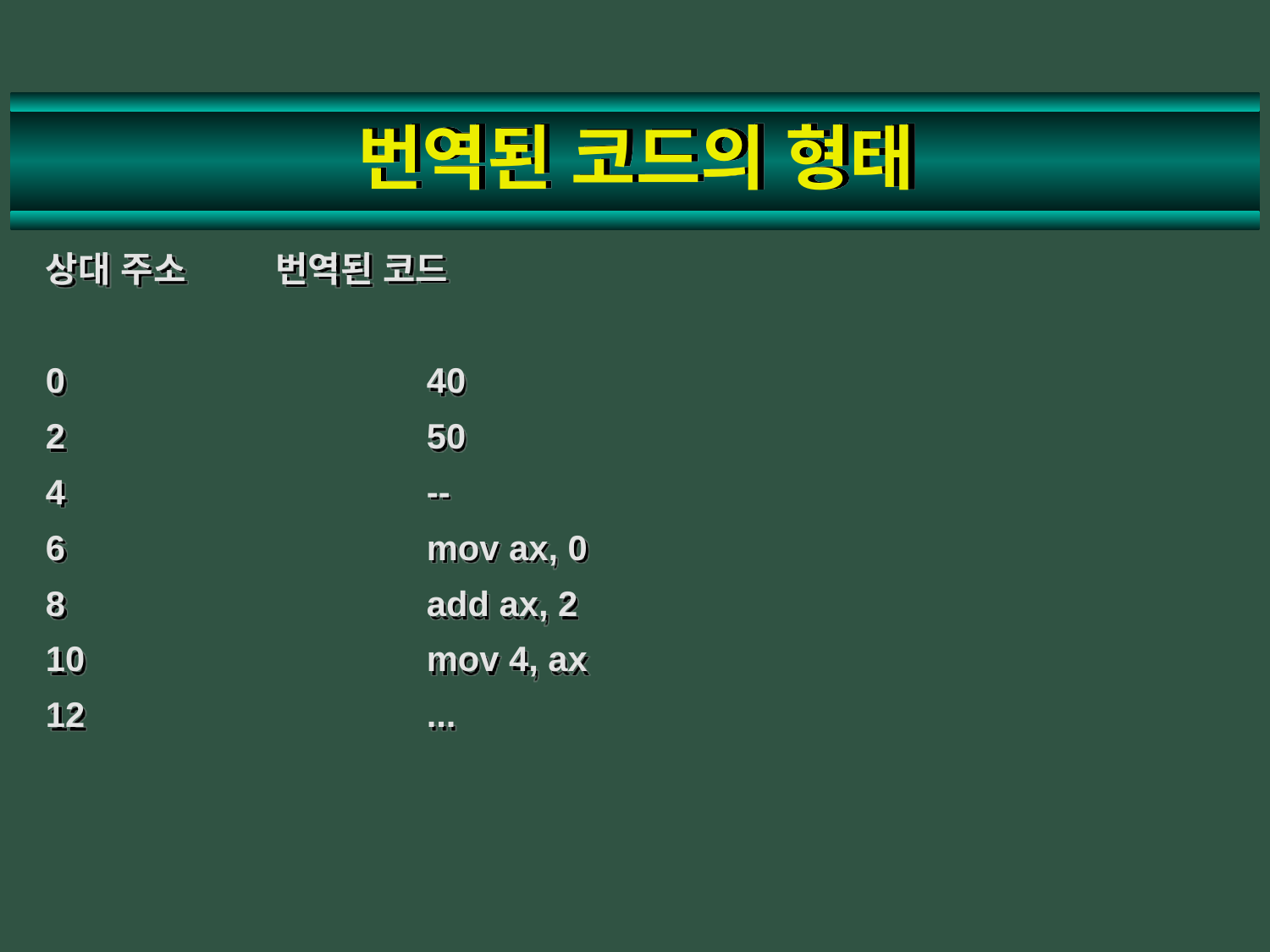

# 번역된 코드의 형태
상대 주소         번역된 코드

0			40
2			50
4			--
6			mov ax, 0
8			add ax, 2
10			mov 4, ax
12			...